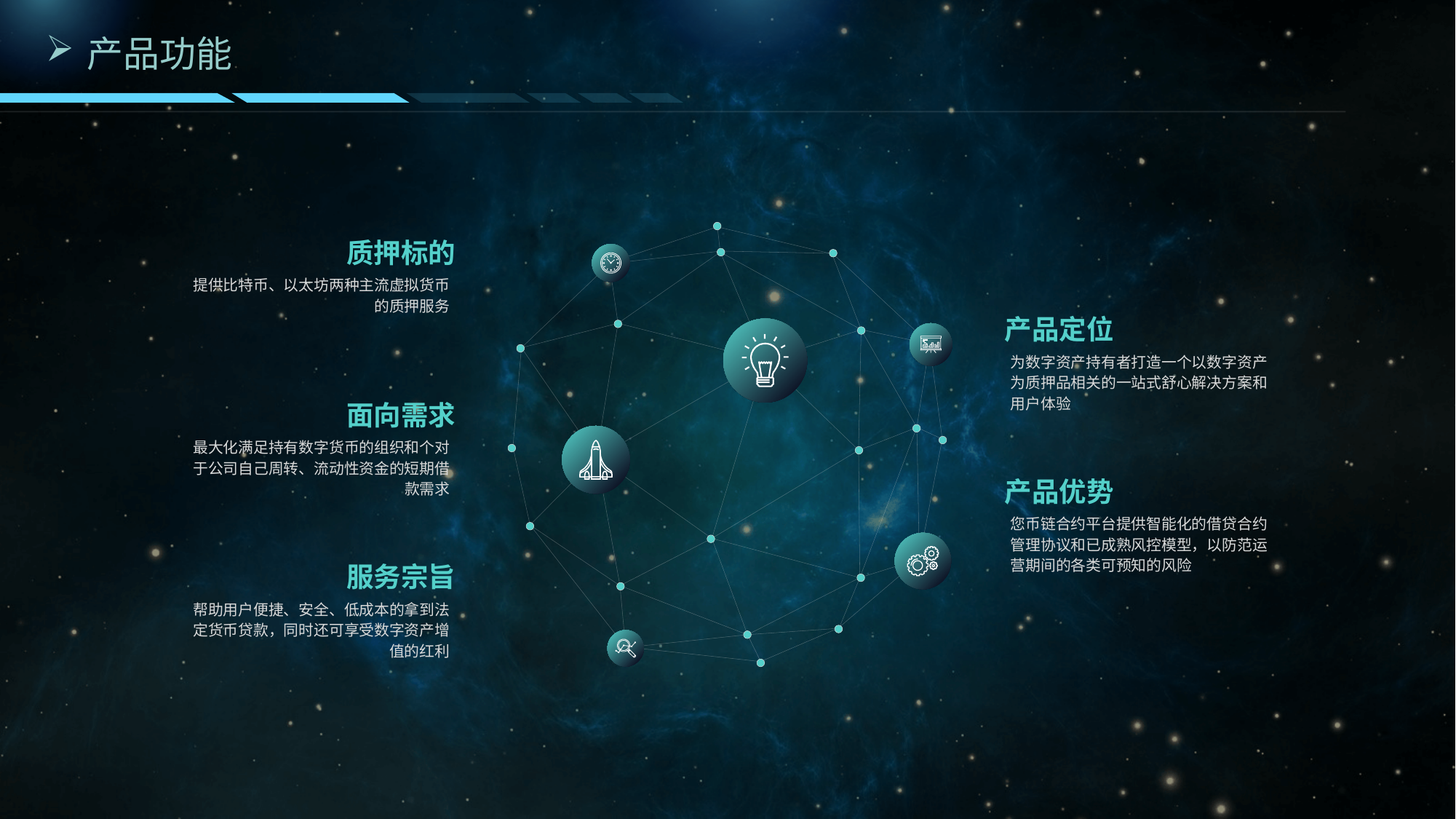

产品功能

质押标的
提供比特币、以太坊两种主流虚拟货币的质押服务
产品定位
为数字资产持有者打造一个以数字资产为质押品相关的一站式舒心解决方案和用户体验
面向需求
最大化满足持有数字货币的组织和个对于公司自己周转、流动性资金的短期借款需求
产品优势
您币链合约平台提供智能化的借贷合约管理协议和已成熟风控模型，以防范运营期间的各类可预知的风险
服务宗旨
帮助用户便捷、安全、低成本的拿到法定货币贷款，同时还可享受数字资产增值的红利